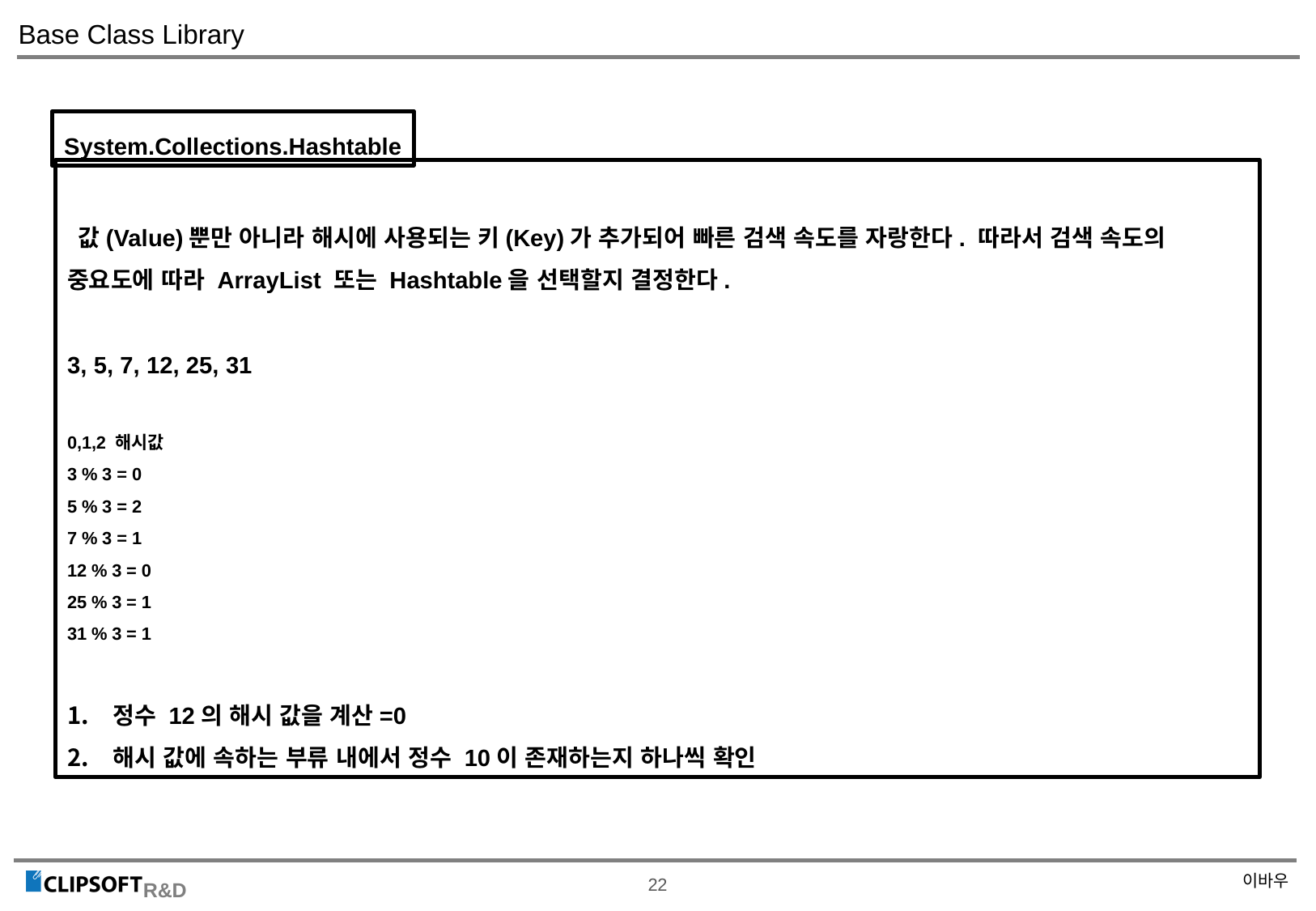

# Base Class Library
System.Collections.Hashtable

 값(Value)뿐만 아니라 해시에 사용되는 키(Key)가 추가되어 빠른 검색 속도를 자랑한다. 따라서 검색 속도의 중요도에 따라 ArrayList 또는 Hashtable을 선택할지 결정한다.

3, 5, 7, 12, 25, 31

0,1,2 해시값
3 % 3 = 0
5 % 3 = 2
7 % 3 = 1
12 % 3 = 0
25 % 3 = 1
31 % 3 = 1

정수 12의 해시 값을 계산=0
해시 값에 속하는 부류 내에서 정수 10이 존재하는지 하나씩 확인
이바우